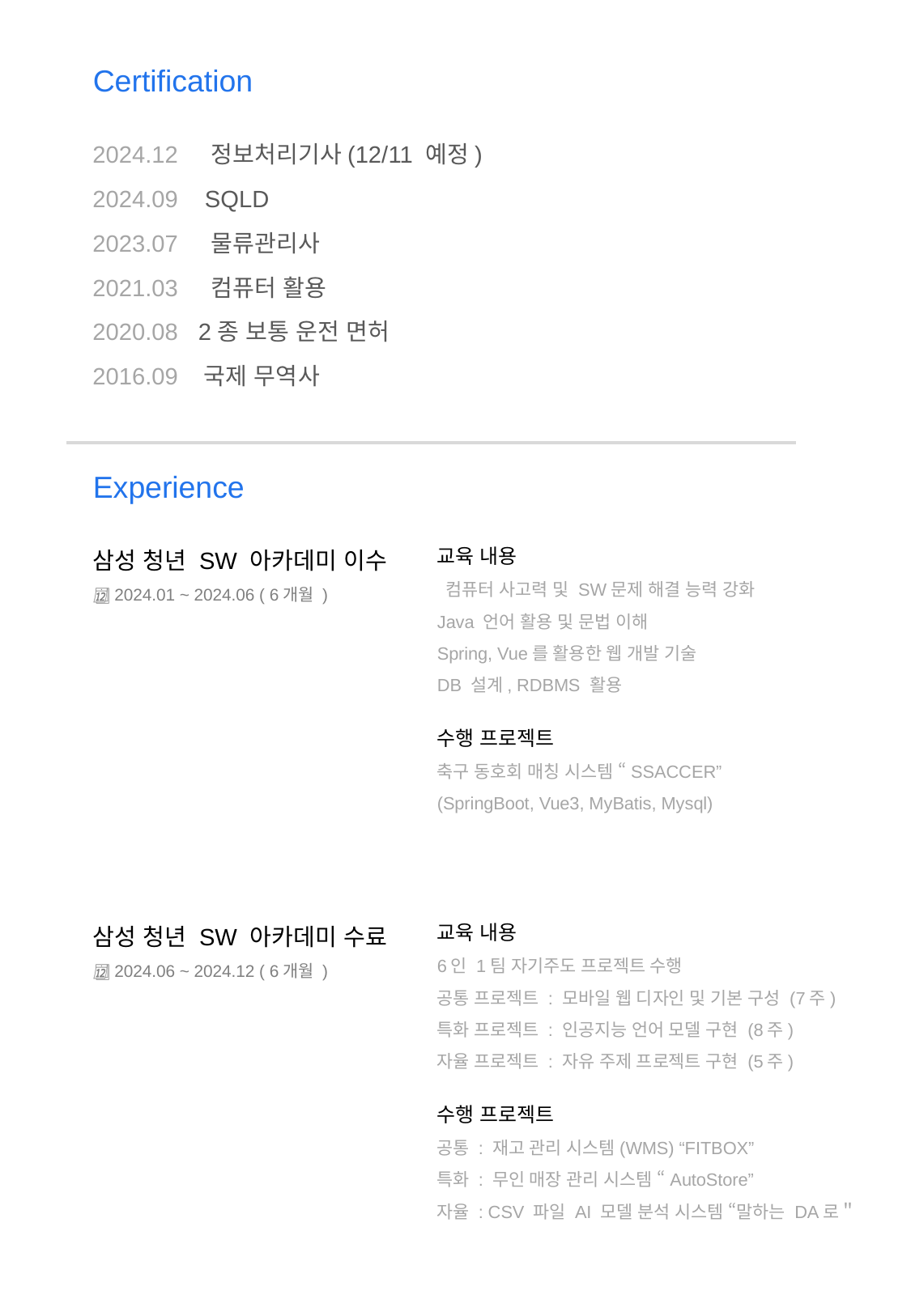

Certification
2024.12    정보처리기사(12/11 예정)
2024.09    SQLD
2023.07    물류관리사
2021.03    컴퓨터 활용
2020.08   2종 보통 운전 면허
2016.09   국제 무역사

Experience
삼성 청년 SW 아카데미 이수
📆 2024.01 ~ 2024.06 ( 6개월 )
교육 내용
 컴퓨터 사고력 및 SW문제 해결 능력 강화
Java 언어 활용 및 문법 이해
Spring, Vue를 활용한 웹 개발 기술
DB 설계, RDBMS 활용
수행 프로젝트
축구 동호회 매칭 시스템 “SSACCER”
(SpringBoot, Vue3, MyBatis, Mysql)
삼성 청년 SW 아카데미 수료
📆 2024.06 ~ 2024.12 ( 6개월 )
교육 내용
6인 1팀 자기주도 프로젝트 수행
공통 프로젝트 : 모바일 웹 디자인 및 기본 구성 (7주)
특화 프로젝트 : 인공지능 언어 모델 구현 (8주)
자율 프로젝트 : 자유 주제 프로젝트 구현 (5주)
수행 프로젝트
공통 : 재고 관리 시스템(WMS) “FITBOX”
특화 : 무인 매장 관리 시스템 “AutoStore”
자율 : CSV 파일 AI 모델 분석 시스템 “말하는 DA로＂